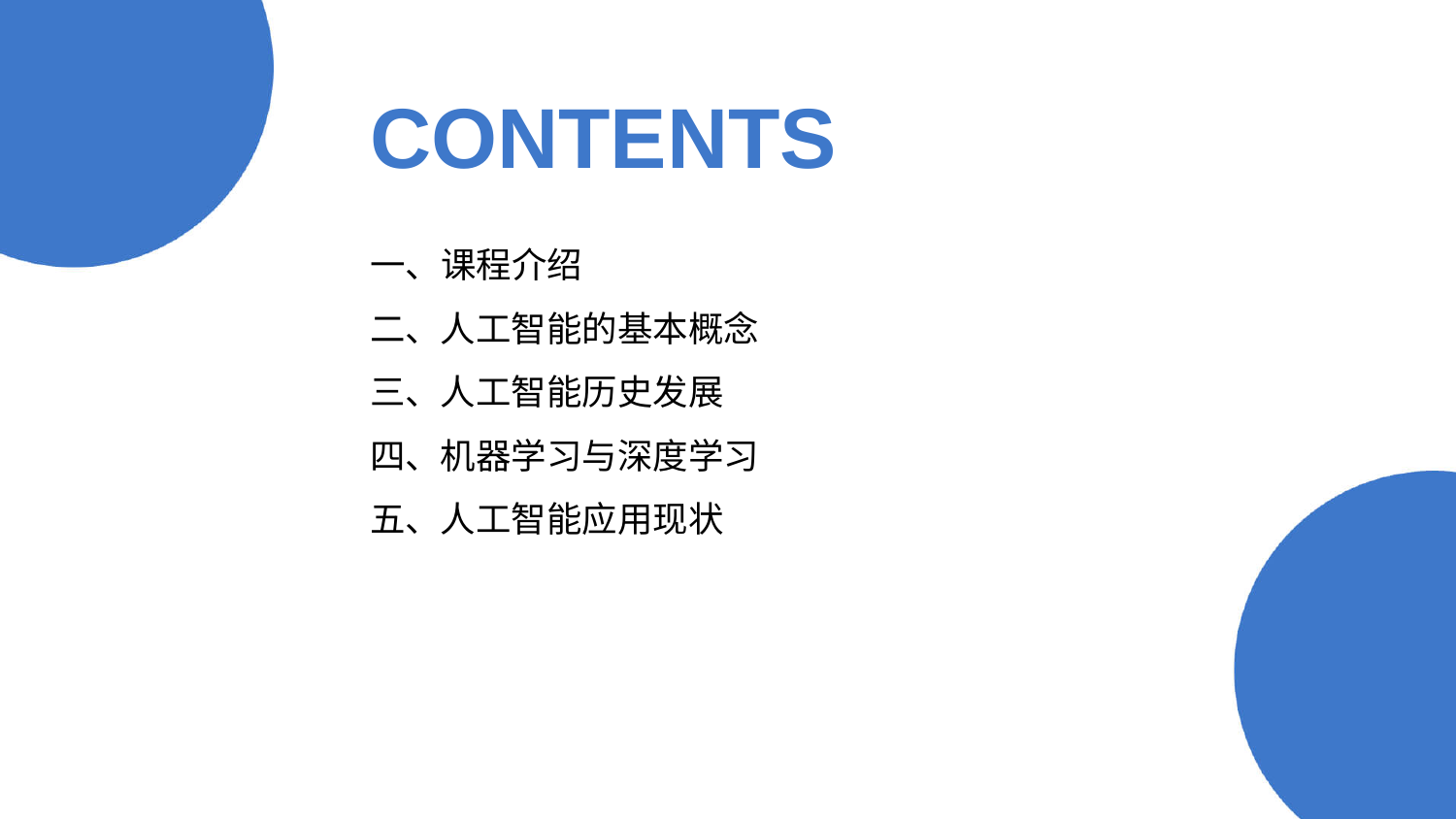

CONTENTS
一、课程介绍
二、人工智能的基本概念
三、人工智能历史发展
四、机器学习与深度学习
五、人工智能应用现状